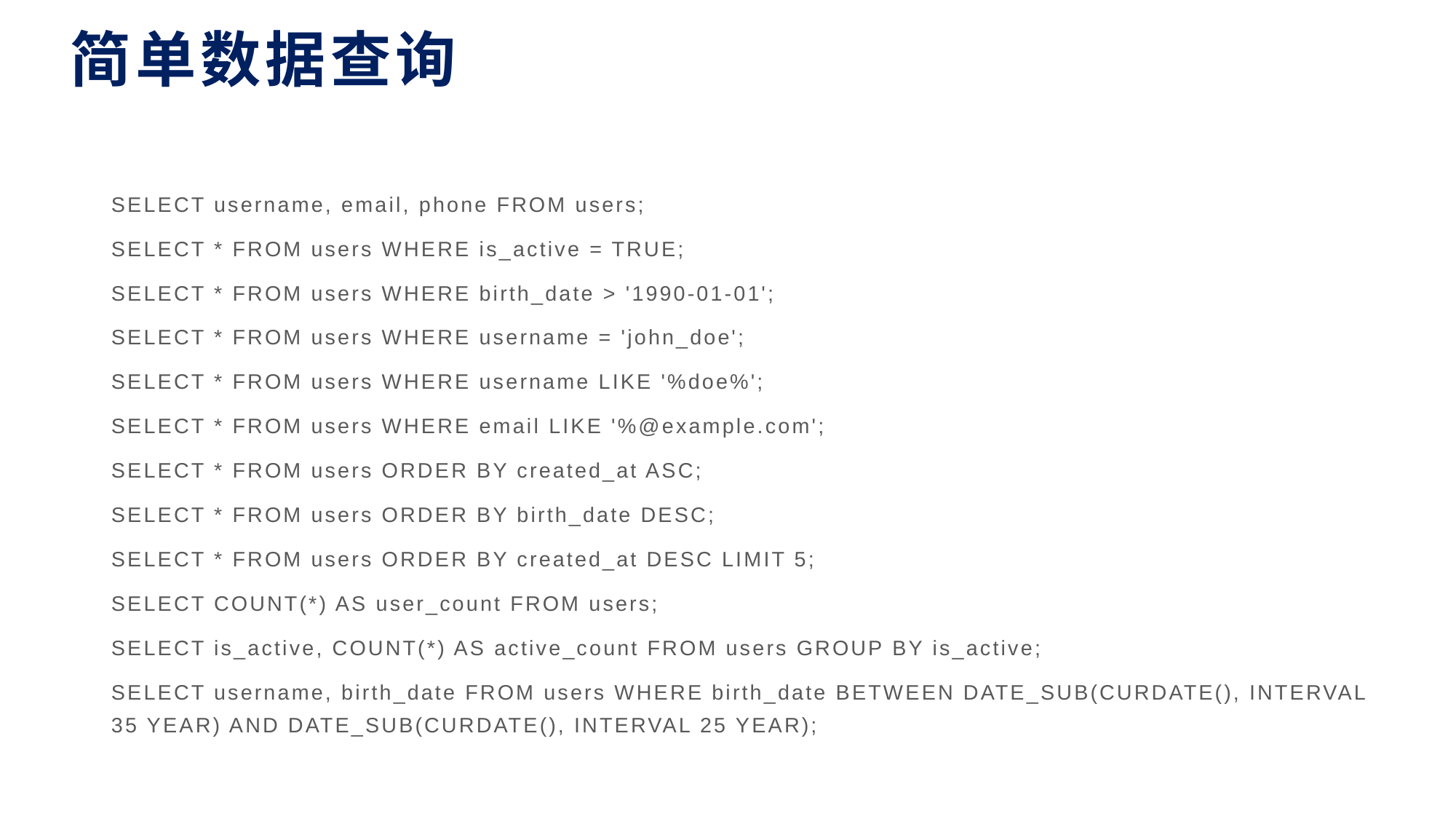

# 简单数据查询
SELECT username, email, phone FROM users;
SELECT * FROM users WHERE is_active = TRUE;
SELECT * FROM users WHERE birth_date > '1990-01-01';
SELECT * FROM users WHERE username = 'john_doe';
SELECT * FROM users WHERE username LIKE '%doe%';
SELECT * FROM users WHERE email LIKE '%@example.com';
SELECT * FROM users ORDER BY created_at ASC;
SELECT * FROM users ORDER BY birth_date DESC;
SELECT * FROM users ORDER BY created_at DESC LIMIT 5;
SELECT COUNT(*) AS user_count FROM users;
SELECT is_active, COUNT(*) AS active_count FROM users GROUP BY is_active;
SELECT username, birth_date FROM users WHERE birth_date BETWEEN DATE_SUB(CURDATE(), INTERVAL 35 YEAR) AND DATE_SUB(CURDATE(), INTERVAL 25 YEAR);